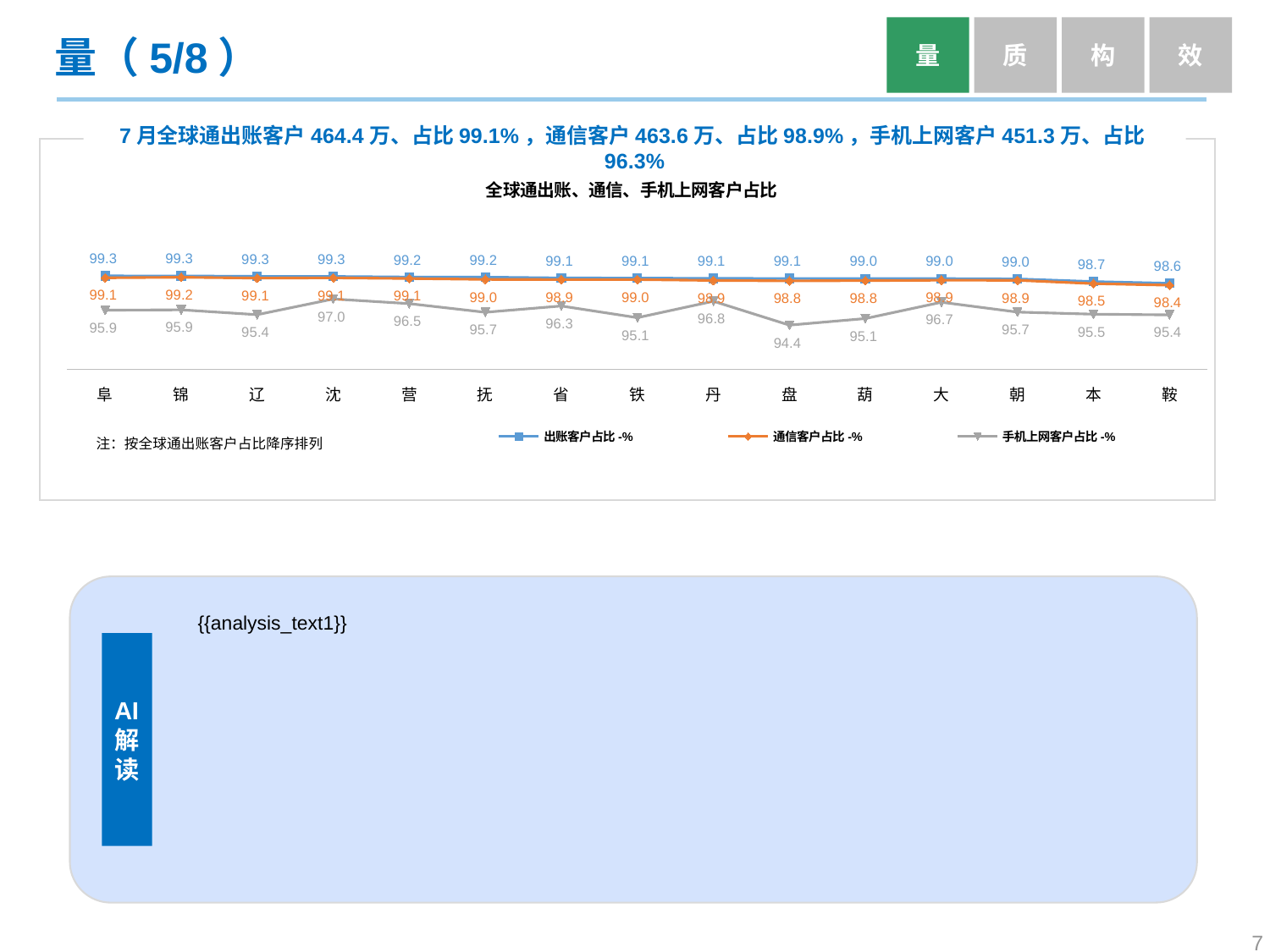

量
质
构
效
量（5/8）
7月全球通出账客户464.4万、占比99.1%，通信客户463.6万、占比98.9%，手机上网客户451.3万、占比96.3%
|  |
| --- |

### Chart: 全球通出账、通信、手机上网客户占比

| Category | 出账客户占比-% | 通信客户占比-% | 手机上网客户占比-% |
|---|---|---|---|
| 阜 | 99.3145826698706 | 99.1264005095394 | 95.9005240149388 |
| 锦 | 99.3102281323407 | 99.1783453437911 | 95.9345264163714 |
| 辽 | 99.2717988705965 | 99.0969802920351 | 95.4484285193244 |
| 沈 | 99.2607187870337 | 99.1218823926239 | 97.0155445563936 |
| 营 | 99.2005935561274 | 99.0572560657963 | 96.5488499850032 |
| 抚 | 99.1909041748523 | 98.9670680201795 | 95.6889293512858 |
| 省 | 99.1121228955255 | 98.9496915169674 | 96.31954526897 |
| 铁 | 99.0936343293035 | 98.9521906182709 | 95.1451733213235 |
| 丹 | 99.0681237636123 | 98.8637716787985 | 96.7891370733862 |
| 盘 | 99.054515938794 | 98.8217911564583 | 94.4038250569129 |
| 葫 | 99.0479965555654 | 98.8463877859257 | 95.0602434340466 |
| 大 | 99.0447995689777 | 98.8858977716072 | 96.6903779168888 |
| 朝 | 99.0132268530072 | 98.8794609433491 | 95.7110057399551 |
| 本 | 98.7478772606685 | 98.5498853525117 | 95.5001839055273 |
| 鞍 | 98.5803581240613 | 98.3872095695118 | 95.4297055816602 |
注：按全球通出账客户占比降序排列

{{analysis_text1}}
AI解
读